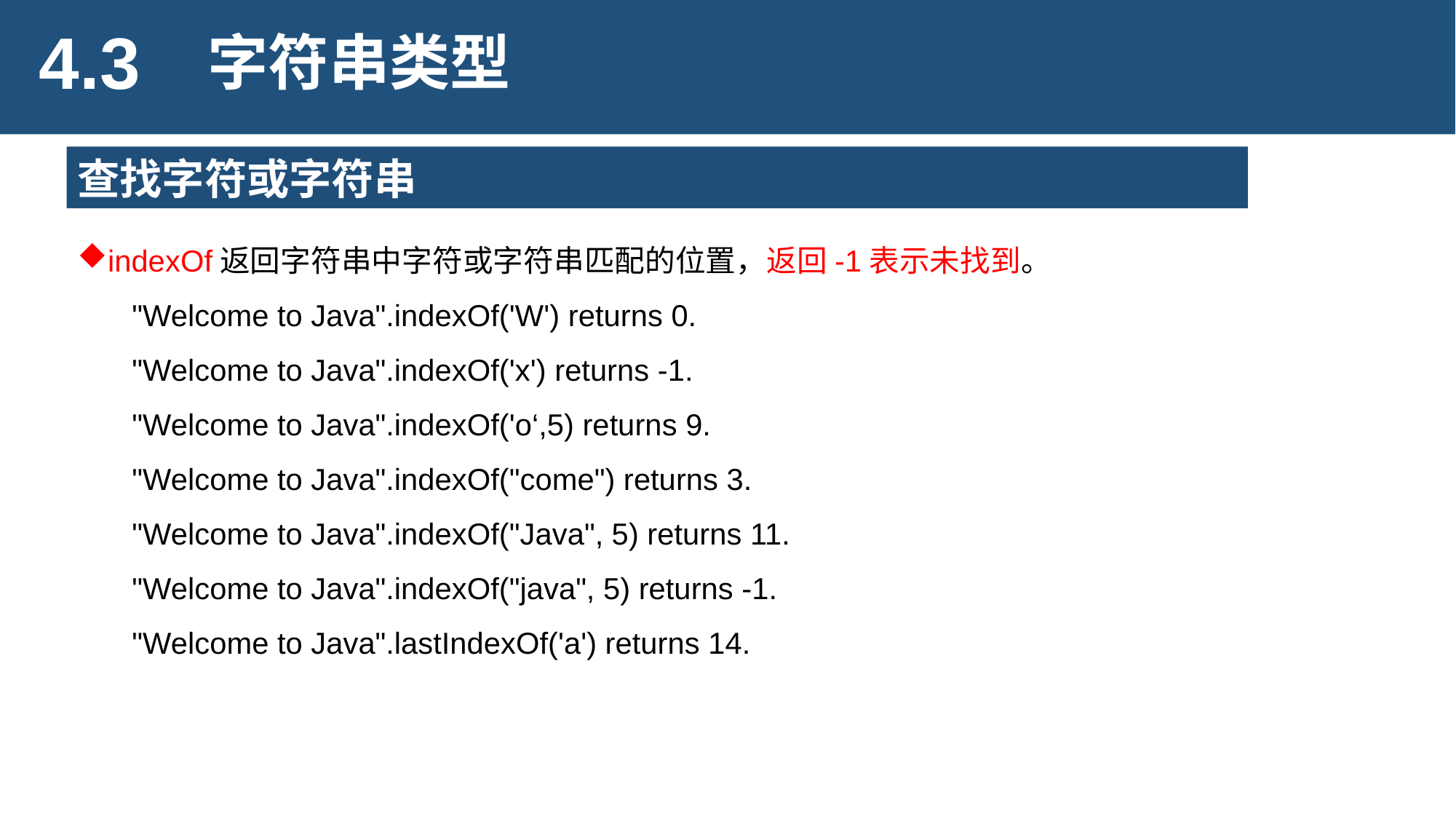

4.3
字符串类型
查找字符或字符串
indexOf返回字符串中字符或字符串匹配的位置，返回-1表示未找到。
"Welcome to Java".indexOf('W') returns 0.
"Welcome to Java".indexOf('x') returns -1.
"Welcome to Java".indexOf('o‘,5) returns 9.
"Welcome to Java".indexOf("come") returns 3.
"Welcome to Java".indexOf("Java", 5) returns 11.
"Welcome to Java".indexOf("java", 5) returns -1.
"Welcome to Java".lastIndexOf('a') returns 14.